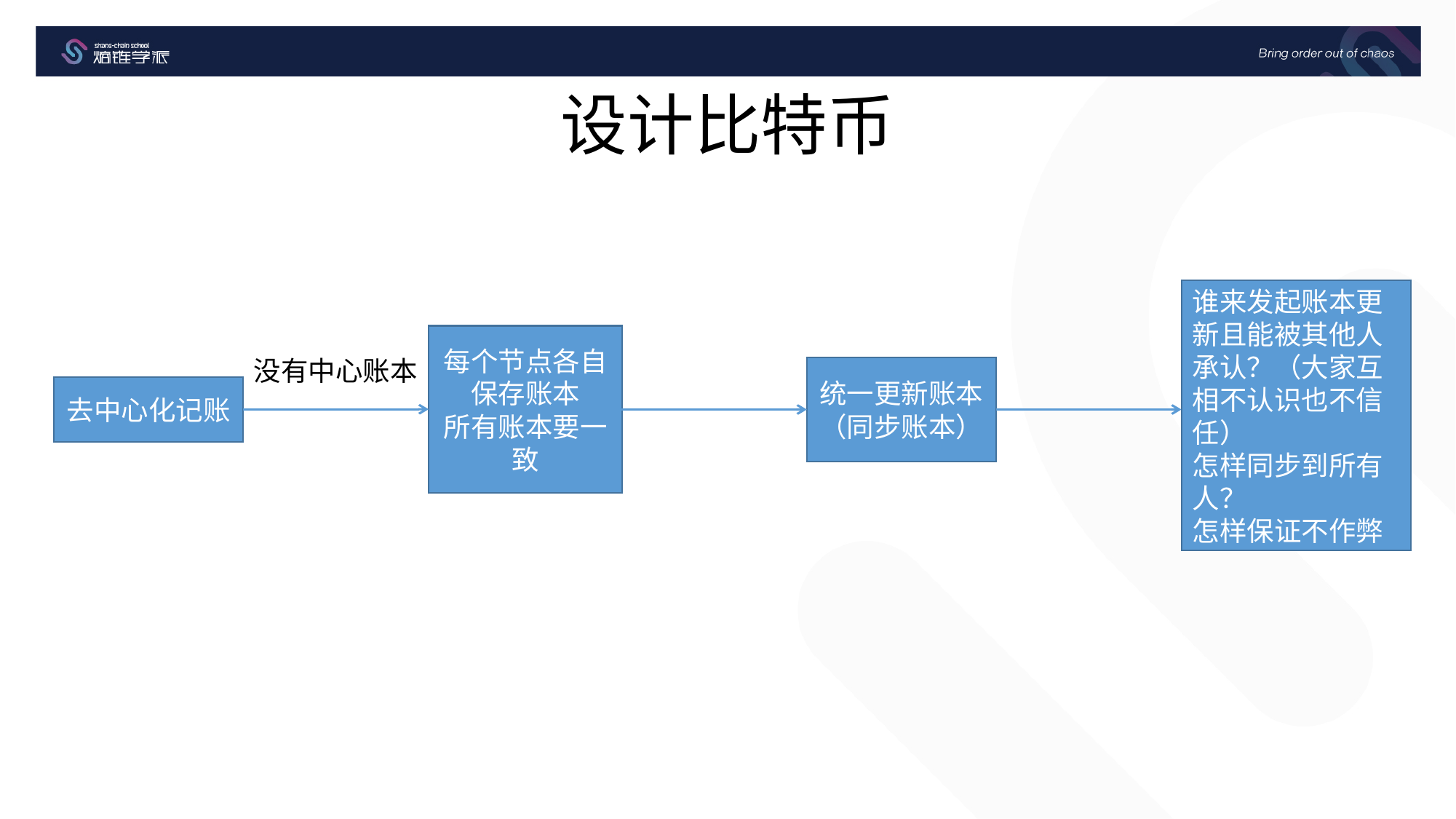

# 设计比特币
谁来发起账本更新且能被其他人承认？（大家互相不认识也不信任）
怎样同步到所有人？
怎样保证不作弊
每个节点各自保存账本
所有账本要一致
没有中心账本
统一更新账本（同步账本）
去中心化记账